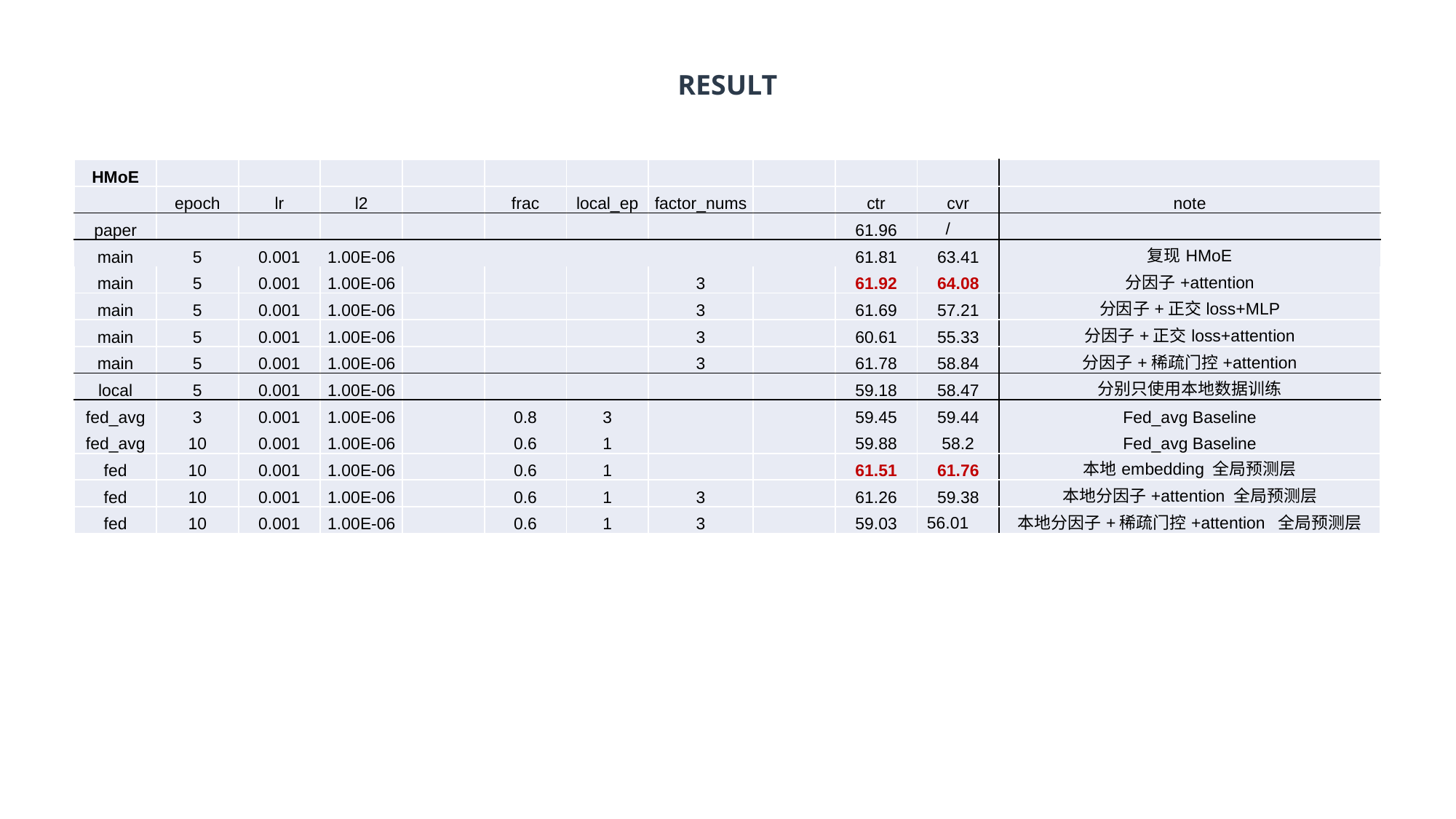

RESULT
| HMoE |  |  |  |  |  |  |  |  |  |  |  |
| --- | --- | --- | --- | --- | --- | --- | --- | --- | --- | --- | --- |
|  | epoch | lr | l2 |  | frac | local\_ep | factor\_nums |  | ctr | cvr | note |
| paper |  |  |  |  |  |  |  |  | 61.96 | / |  |
| main | 5 | 0.001 | 1.00E-06 |  |  |  |  |  | 61.81 | 63.41 | 复现HMoE |
| main | 5 | 0.001 | 1.00E-06 |  |  |  | 3 |  | 61.92 | 64.08 | 分因子+attention |
| main | 5 | 0.001 | 1.00E-06 |  |  |  | 3 |  | 61.69 | 57.21 | 分因子+正交loss+MLP |
| main | 5 | 0.001 | 1.00E-06 |  |  |  | 3 |  | 60.61 | 55.33 | 分因子+正交loss+attention |
| main | 5 | 0.001 | 1.00E-06 |  |  |  | 3 |  | 61.78 | 58.84 | 分因子+稀疏门控+attention |
| local | 5 | 0.001 | 1.00E-06 |  |  |  |  |  | 59.18 | 58.47 | 分别只使用本地数据训练 |
| fed\_avg | 3 | 0.001 | 1.00E-06 |  | 0.8 | 3 |  |  | 59.45 | 59.44 | Fed\_avg Baseline |
| fed\_avg | 10 | 0.001 | 1.00E-06 |  | 0.6 | 1 |  |  | 59.88 | 58.2 | Fed\_avg Baseline |
| fed | 10 | 0.001 | 1.00E-06 |  | 0.6 | 1 |  |  | 61.51 | 61.76 | 本地embedding 全局预测层 |
| fed | 10 | 0.001 | 1.00E-06 |  | 0.6 | 1 | 3 |  | 61.26 | 59.38 | 本地分因子+attention 全局预测层 |
| fed | 10 | 0.001 | 1.00E-06 |  | 0.6 | 1 | 3 |  | 59.03 | 56.01 | 本地分因子+稀疏门控+attention 全局预测层 |